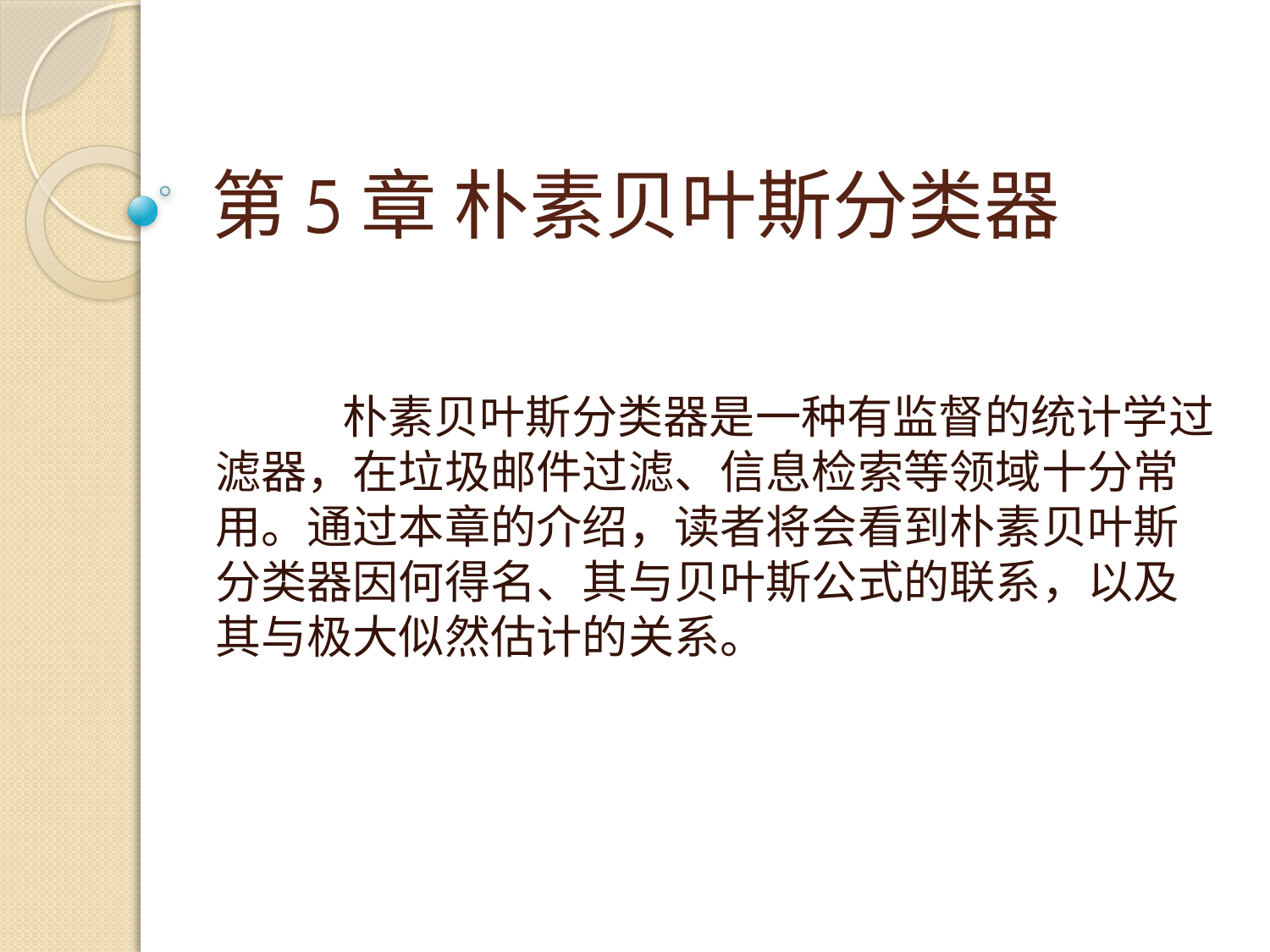

# 第5章 朴素贝叶斯分类器

	朴素贝叶斯分类器是一种有监督的统计学过滤器，在垃圾邮件过滤、信息检索等领域十分常用。通过本章的介绍，读者将会看到朴素贝叶斯分类器因何得名、其与贝叶斯公式的联系，以及其与极大似然估计的关系。